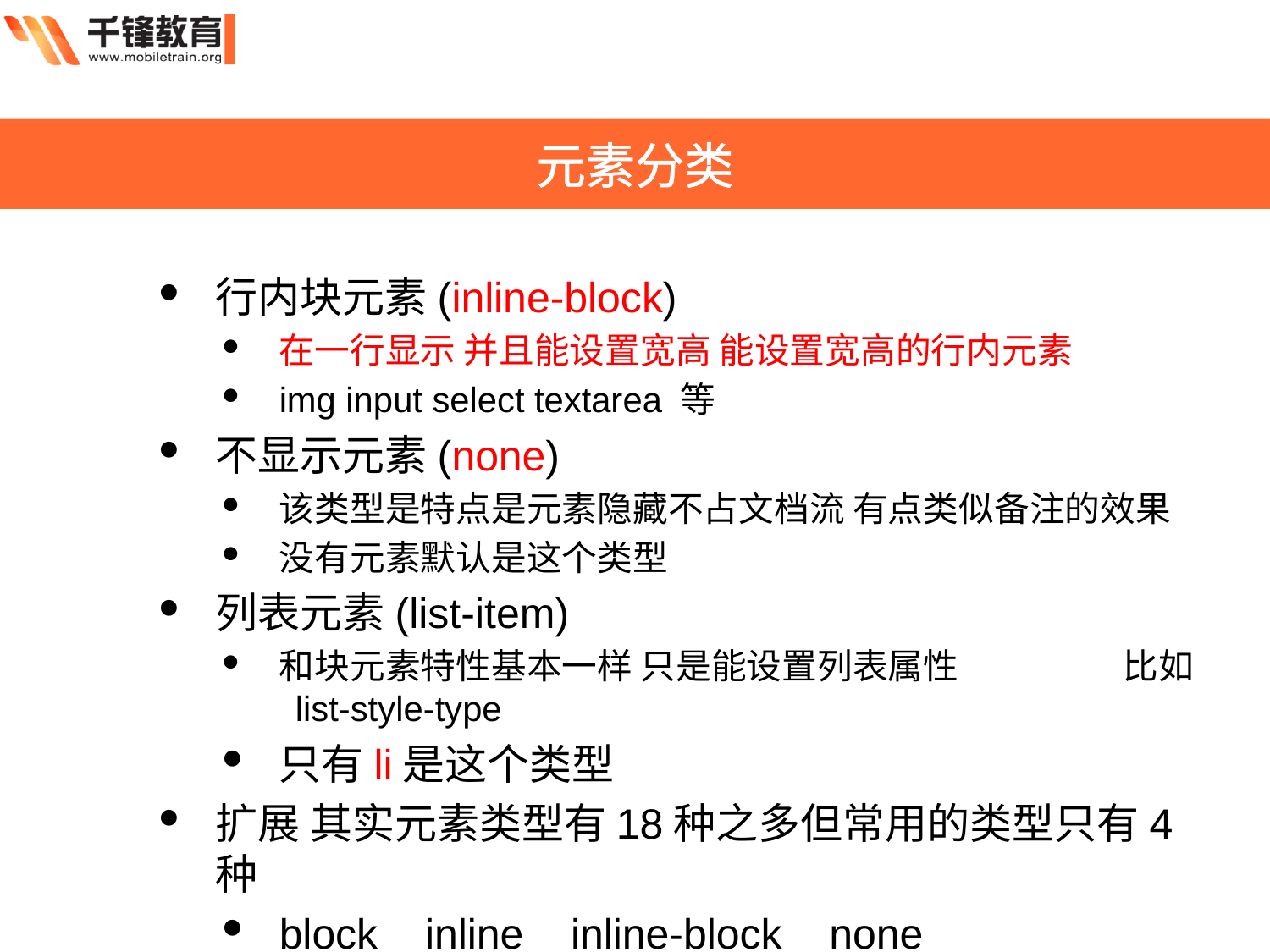

元素分类
行内块元素(inline-block)
在一行显示 并且能设置宽高 能设置宽高的行内元素
img input select textarea 等
不显示元素(none)
该类型是特点是元素隐藏不占文档流 有点类似备注的效果
没有元素默认是这个类型
列表元素(list-item)
和块元素特性基本一样 只是能设置列表属性                     比如  list-style-type
只有li是这个类型
扩展 其实元素类型有18种之多但常用的类型只有4种
block    inline    inline-block    none